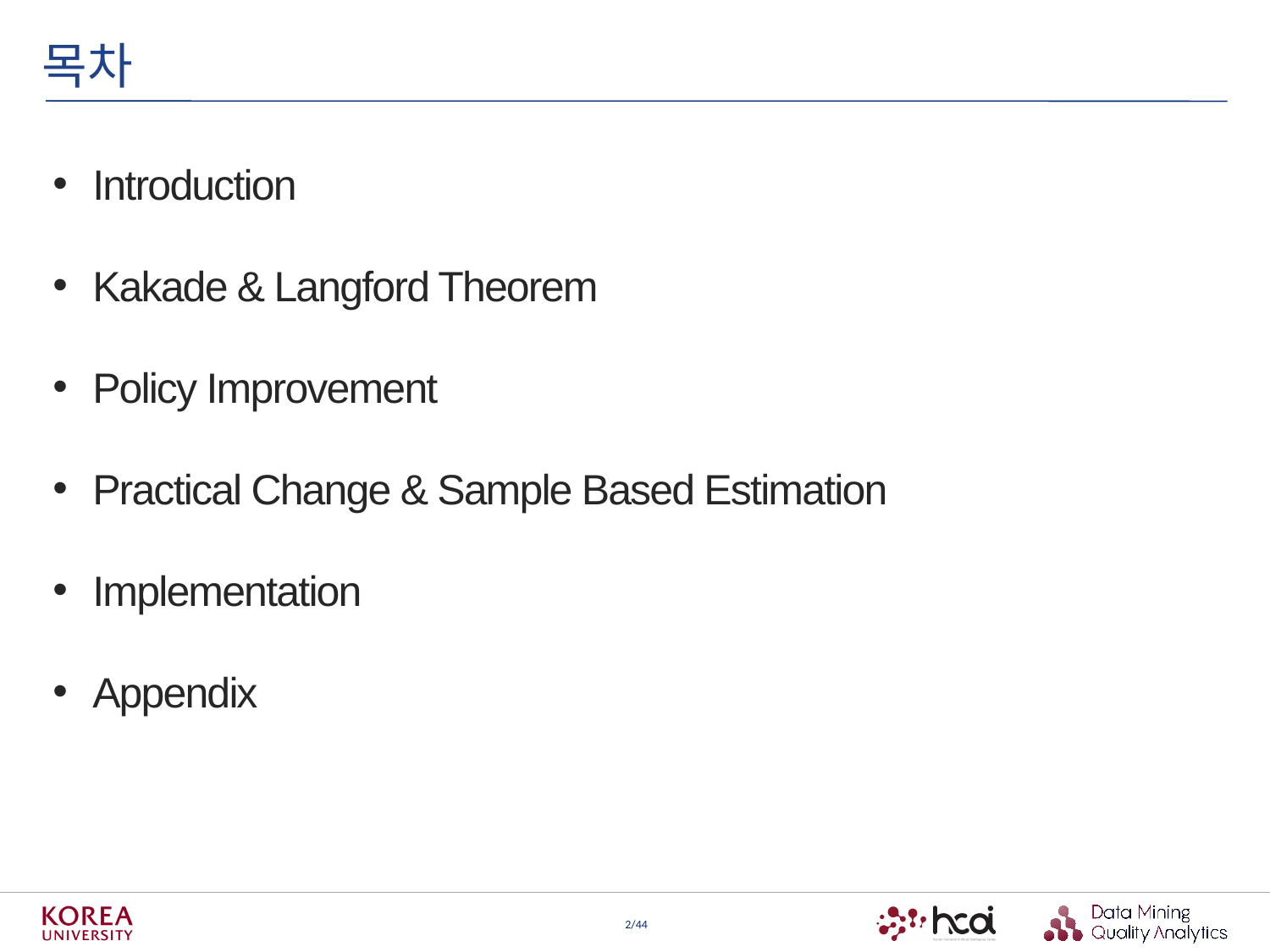

목차
Introduction
Kakade & Langford Theorem
Policy Improvement
Practical Change & Sample Based Estimation
Implementation
Appendix